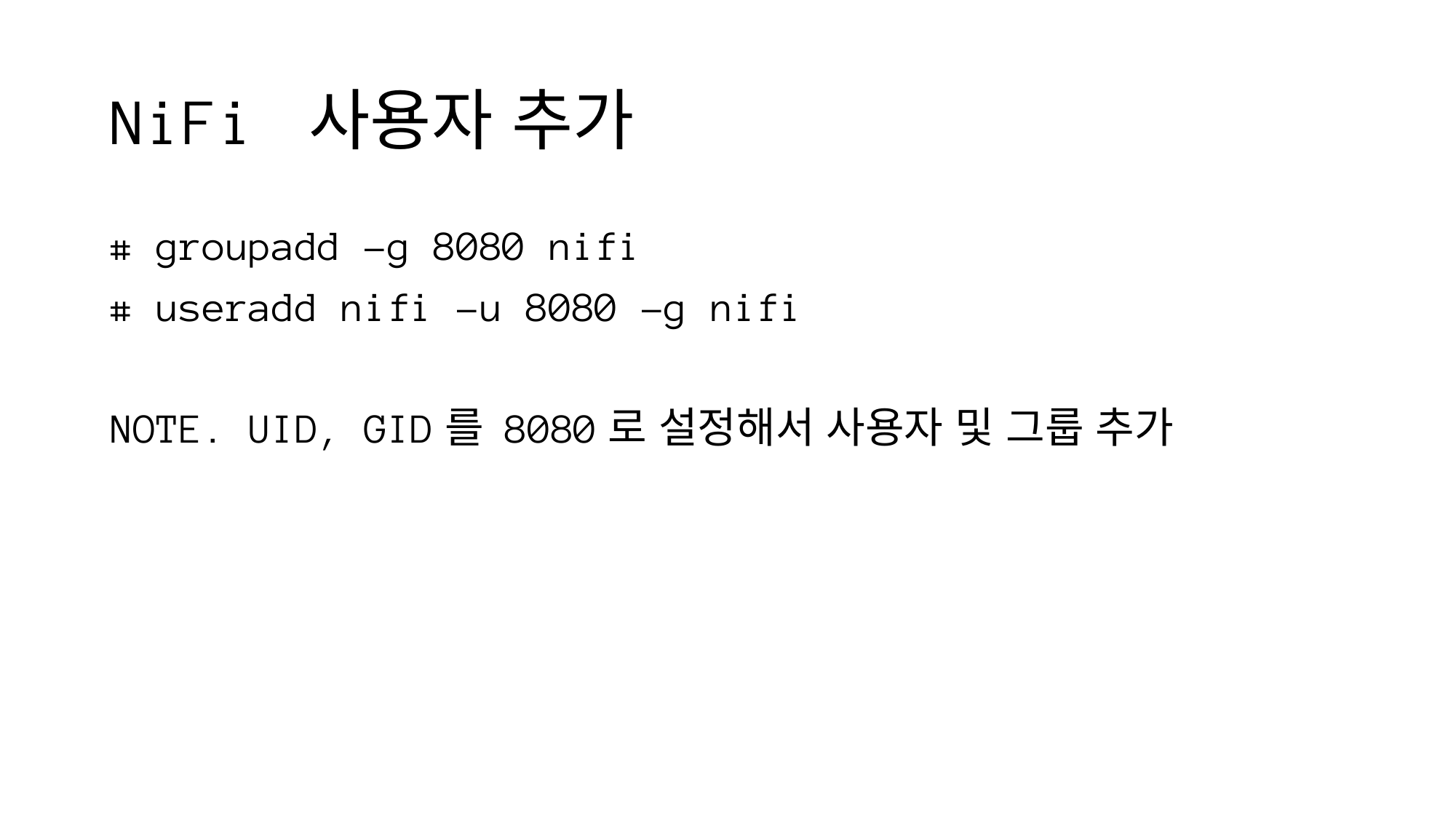

# NiFi 사용자 추가
# groupadd -g 8080 nifi
# useradd nifi -u 8080 -g nifi

NOTE. UID, GID를 8080로 설정해서 사용자 및 그룹 추가